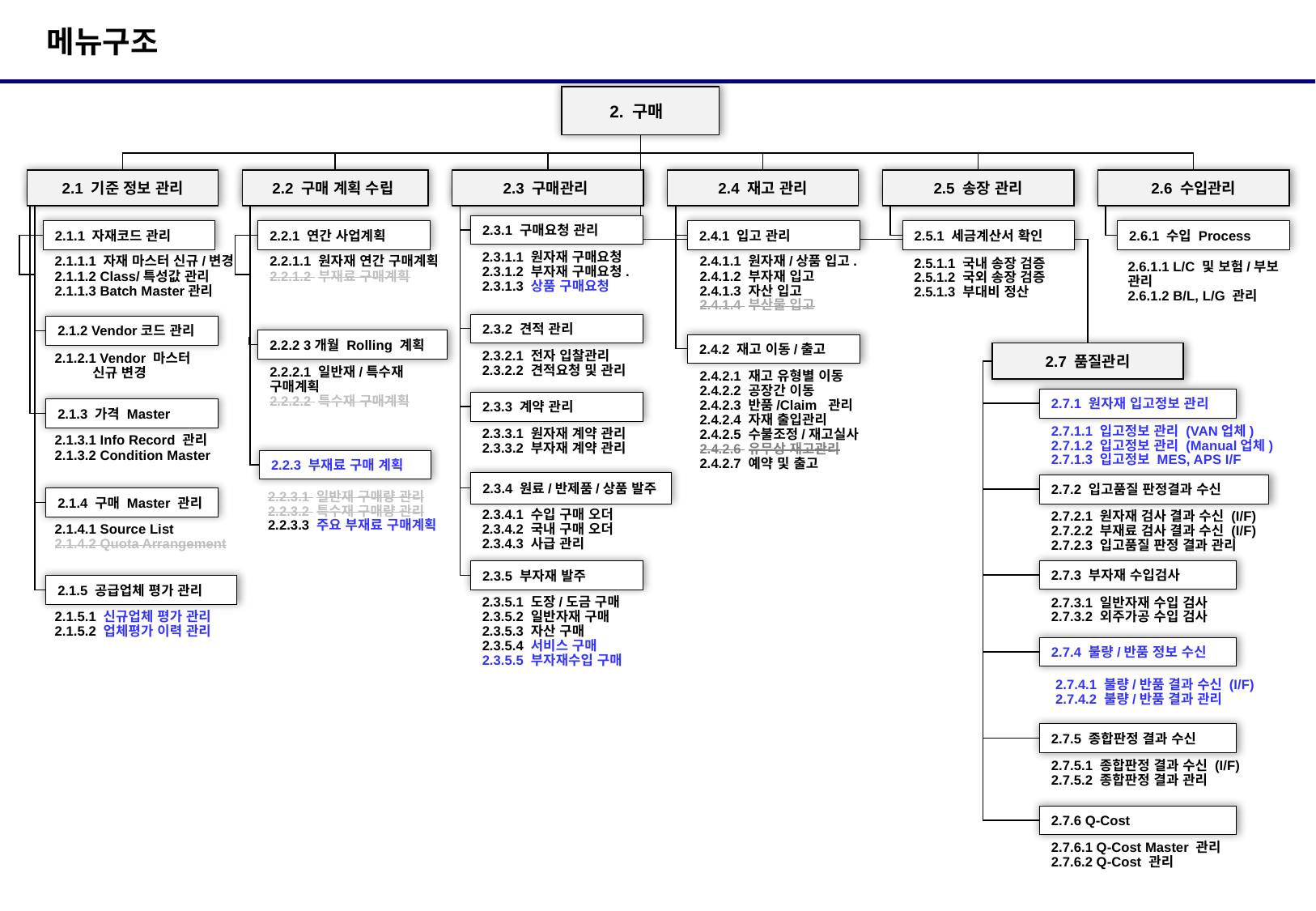

# 메뉴구조
2. 구매
2.1 기준 정보 관리
2.2 구매 계획 수립
2.3 구매관리
2.4 재고 관리
2.5 송장 관리
2.6 수입관리

2.3.1 구매요청 관리
2.1.1 자재코드 관리
2.2.1 연간 사업계획
2.4.1 입고 관리
2.5.1 세금계산서 확인
2.6.1 수입 Process
2.3.1.1 원자재 구매요청
2.3.1.2 부자재 구매요청.
2.3.1.3 상품 구매요청
2.1.1.1 자재 마스터 신규/변경
2.1.1.2 Class/특성값 관리
2.1.1.3 Batch Master관리
2.2.1.1 원자재 연간 구매계획
2.2.1.2 부재료 구매계획
2.4.1.1 원자재/상품 입고.
2.4.1.2 부자재 입고
2.4.1.3 자산 입고
2.4.1.4 부산물 입고
2.5.1.1 국내 송장 검증
2.5.1.2 국외 송장 검증
2.5.1.3 부대비 정산
2.6.1.1 L/C 및 보험/부보 관리
2.6.1.2 B/L, L/G 관리
2.3.2 견적 관리
2.1.2 Vendor코드 관리
2.2.2 3개월 Rolling 계획
2.4.2 재고 이동/출고
2.7 품질관리
2.3.2.1 전자 입찰관리
2.3.2.2 견적요청 및 관리
2.1.2.1 Vendor 마스터
         신규 변경
2.2.2.1 일반재/특수재 구매계획
2.2.2.2 특수재 구매계획
2.4.2.1 재고 유형별 이동
2.4.2.2 공장간 이동
2.4.2.3 반품/Claim  관리
2.4.2.4 자재 출입관리
2.4.2.5 수불조정/재고실사
2.4.2.6 유무상 재고관리
2.4.2.7 예약 및 출고
2.7.1 원자재 입고정보 관리
2.3.3 계약 관리
2.1.3 가격 Master
2.7.1.1 입고정보 관리 (VAN업체)
2.7.1.2 입고정보 관리 (Manual업체)
2.7.1.3 입고정보 MES, APS I/F
2.3.3.1 원자재 계약 관리
2.3.3.2 부자재 계약 관리
2.1.3.1 Info Record 관리
2.1.3.2 Condition Master
2.2.3 부재료 구매 계획
2.3.4 원료/반제품/상품 발주
2.7.2 입고품질 판정결과 수신
2.2.3.1 일반재 구매량 관리
2.2.3.2 특수재 구매량 관리
2.2.3.3 주요 부재료 구매계획
2.1.4 구매 Master 관리
2.3.4.1 수입 구매 오더
2.3.4.2 국내 구매 오더
2.3.4.3 사급 관리
2.7.2.1 원자재 검사 결과 수신 (I/F)
2.7.2.2 부재료 검사 결과 수신 (I/F)
2.7.2.3 입고품질 판정 결과 관리
2.1.4.1 Source List
2.1.4.2 Quota Arrangement
2.7.3 부자재 수입검사
2.3.5 부자재 발주
2.1.5 공급업체 평가 관리
2.3.5.1 도장/도금 구매
2.3.5.2 일반자재 구매
2.3.5.3 자산 구매
2.3.5.4 서비스 구매
2.3.5.5 부자재수입 구매
2.7.3.1 일반자재 수입 검사
2.7.3.2 외주가공 수입 검사
2.1.5.1 신규업체 평가 관리
2.1.5.2 업체평가 이력 관리
2.7.4 불량/반품 정보 수신
2.7.4.1 불량/반품 결과 수신 (I/F)
2.7.4.2 불량/반품 결과 관리
2.7.5 종합판정 결과 수신
2.7.5.1 종합판정 결과 수신 (I/F)
2.7.5.2 종합판정 결과 관리
2.7.6 Q-Cost
2.7.6.1 Q-Cost Master 관리
2.7.6.2 Q-Cost 관리